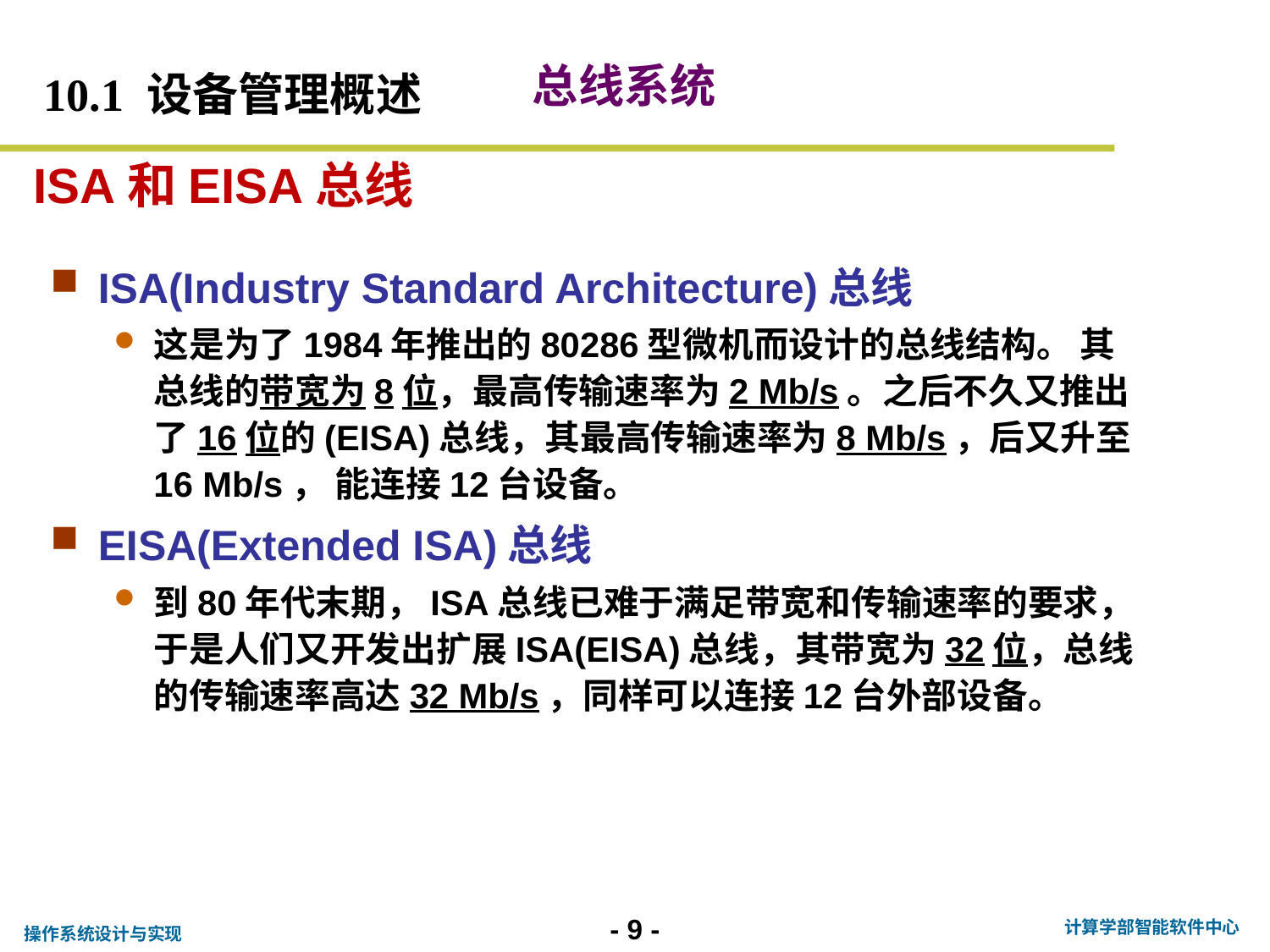

10.1 设备管理概述
总线系统
ISA和EISA总线
ISA(Industry Standard Architecture)总线
这是为了1984年推出的80286型微机而设计的总线结构。 其总线的带宽为8位，最高传输速率为2 Mb/s。之后不久又推出了16位的(EISA)总线，其最高传输速率为8 Mb/s，后又升至16 Mb/s， 能连接12台设备。
EISA(Extended ISA)总线
到80年代末期，ISA总线已难于满足带宽和传输速率的要求，于是人们又开发出扩展ISA(EISA)总线，其带宽为32位，总线的传输速率高达32 Mb/s，同样可以连接12台外部设备。